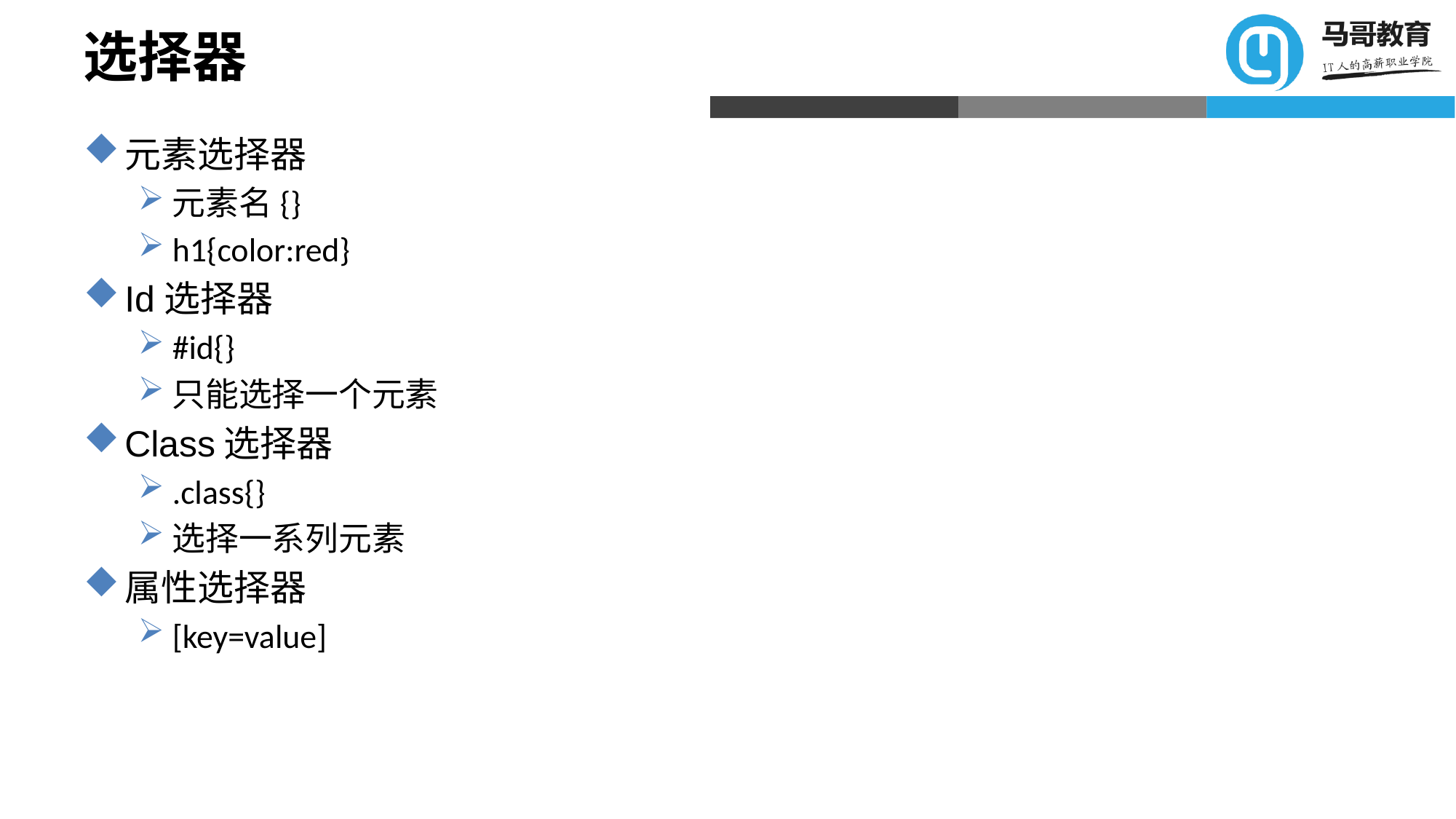

# 选择器
元素选择器
元素名{}
h1{color:red}
Id选择器
#id{}
只能选择一个元素
Class选择器
.class{}
选择一系列元素
属性选择器
[key=value]